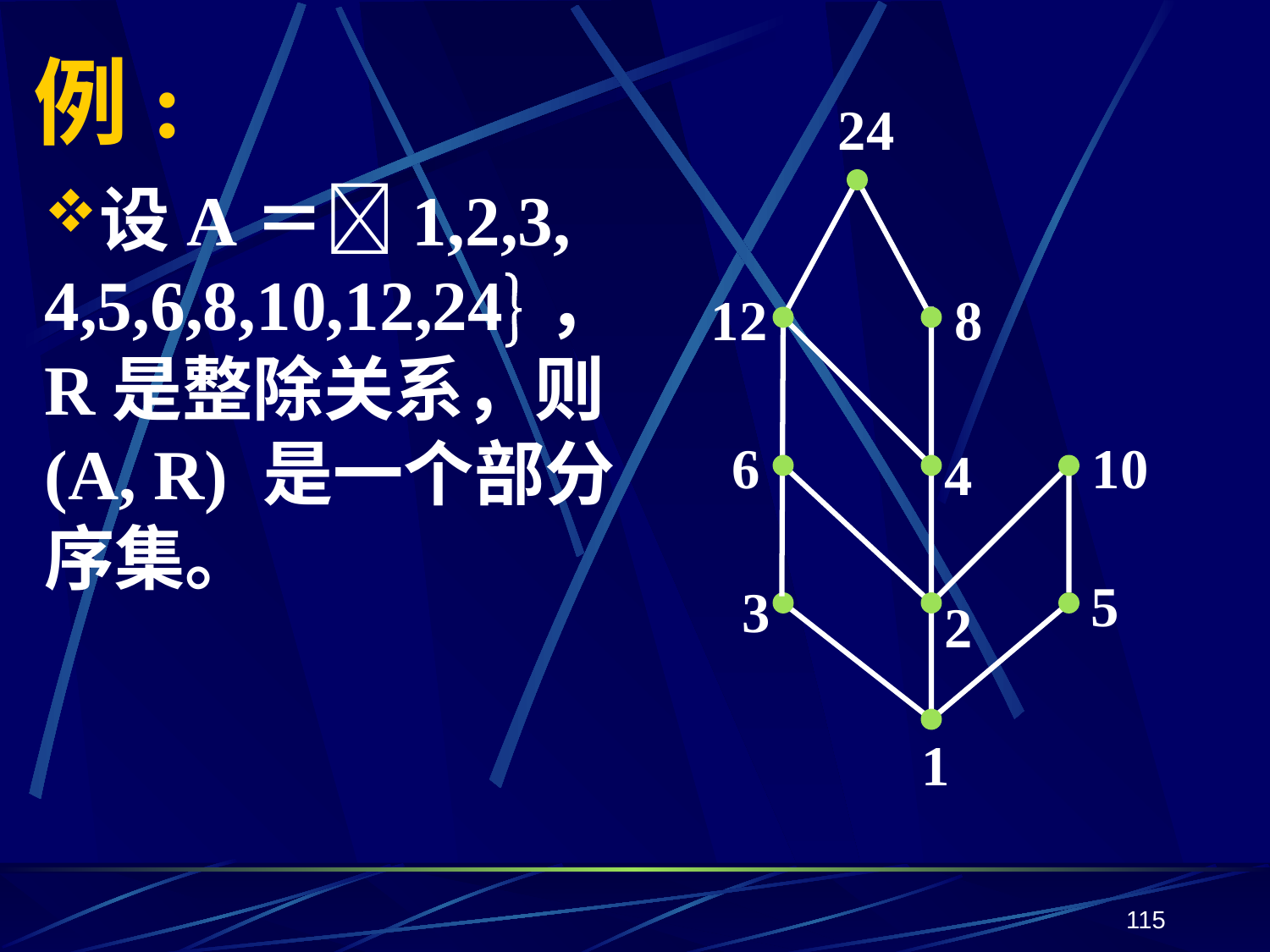

# 例:
24

12
8

6
10
4

5
3
2

1
设A＝{1,2,3, 4,5,6,8,10,12,24}，R是整除关系，则(A, R) 是一个部分序集。

115